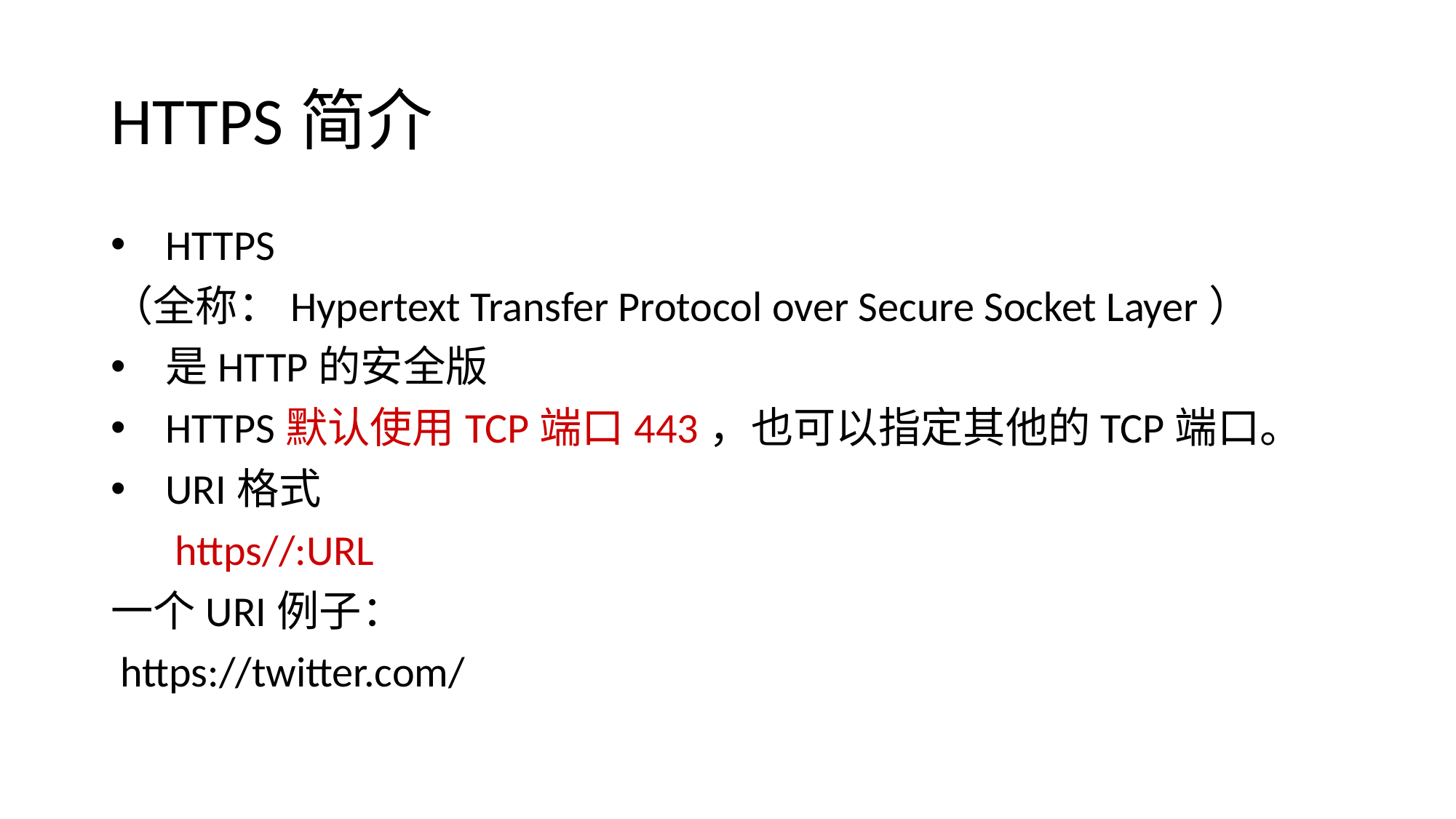

# HTTPS简介
HTTPS
（全称：Hypertext Transfer Protocol over Secure Socket Layer）
是HTTP的安全版
HTTPS默认使用TCP端口443，也可以指定其他的TCP端口。
URI格式
	 https//:URL
一个URI例子：
 https://twitter.com/